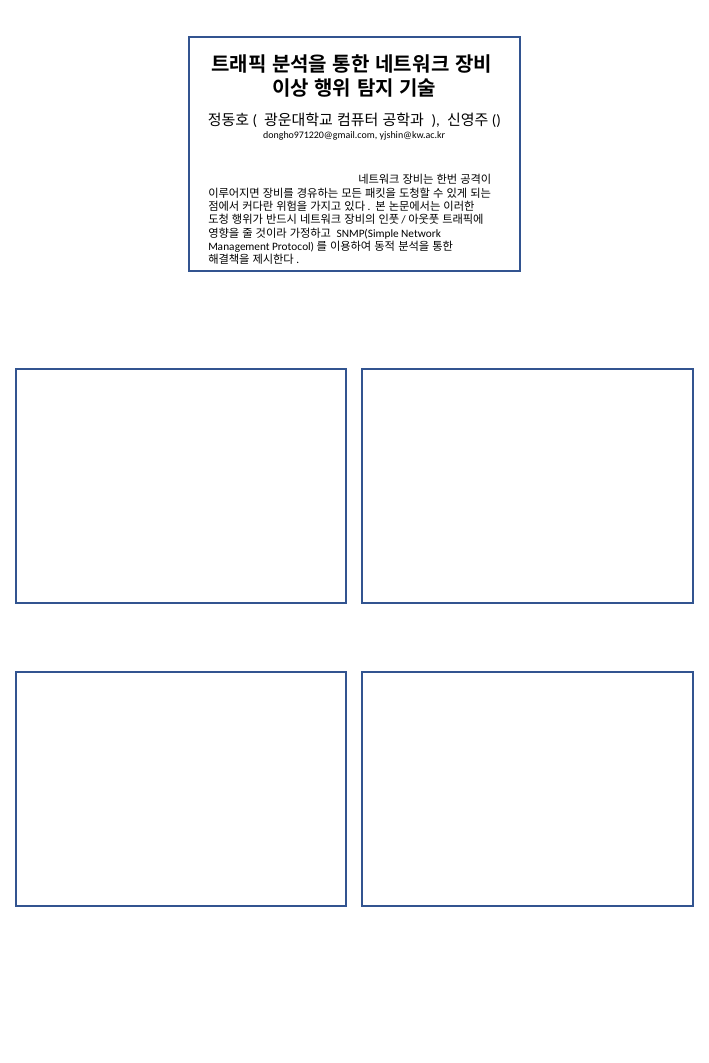

트래픽 분석을 통한 네트워크 장비
이상 행위 탐지 기술
정동호( 광운대학교 컴퓨터 공학과 ), 신영주()
dongho971220@gmail.com, yjshin@kw.ac.kr
	네트워크 장비는 한번 공격이 이루어지면 장비를 경유하는 모든 패킷을 도청할 수 있게 되는 점에서 커다란 위험을 가지고 있다. 본 논문에서는 이러한 도청 행위가 반드시 네트워크 장비의 인풋/아웃풋 트래픽에 영향을 줄 것이라 가정하고 SNMP(Simple Network Management Protocol)를 이용하여 동적 분석을 통한 해결책을 제시한다.